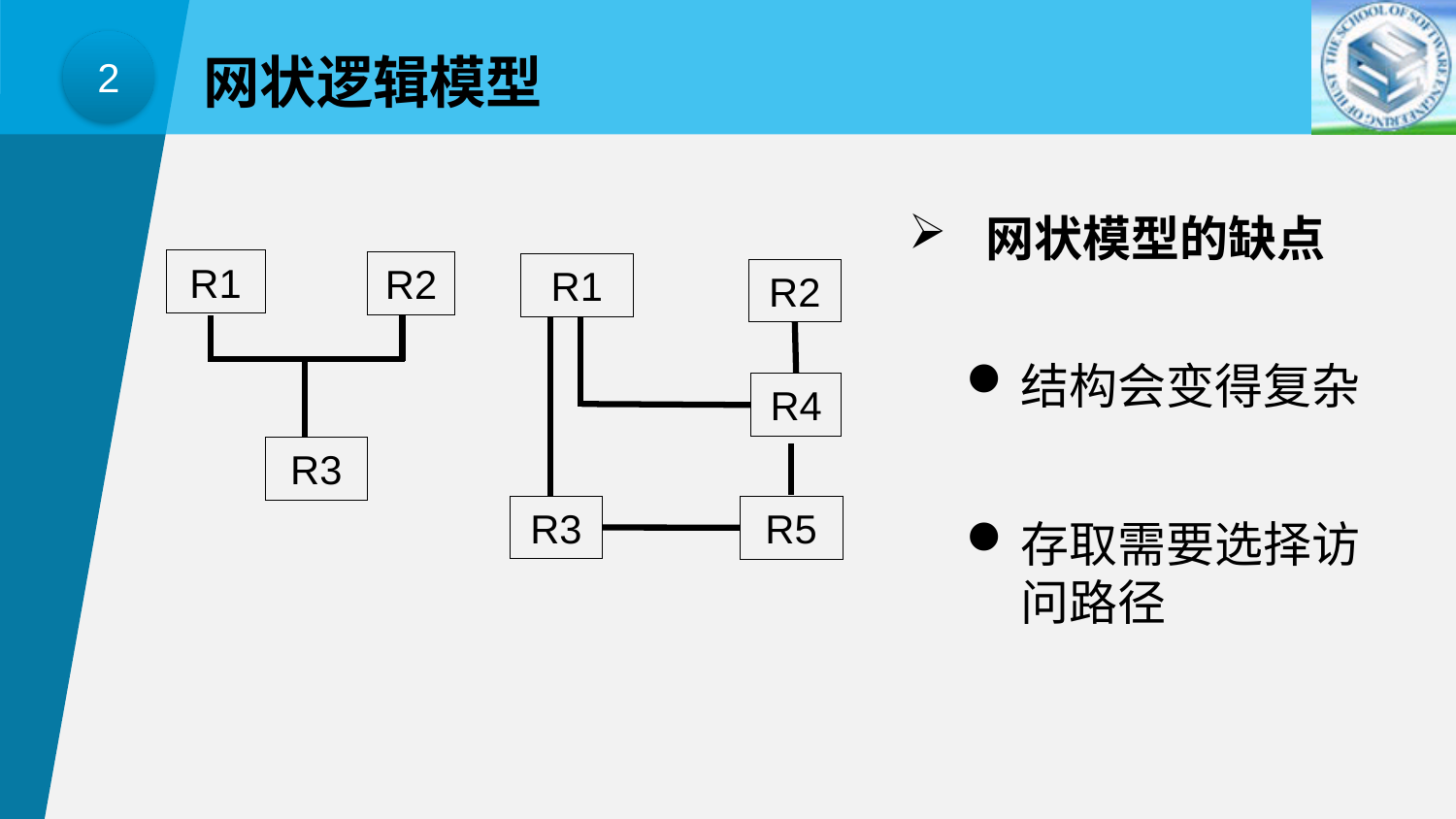

2
网状逻辑模型
 网状模型的缺点
R1
R2
R3
R1
R2
R4
R3
R5
结构会变得复杂
存取需要选择访问路径